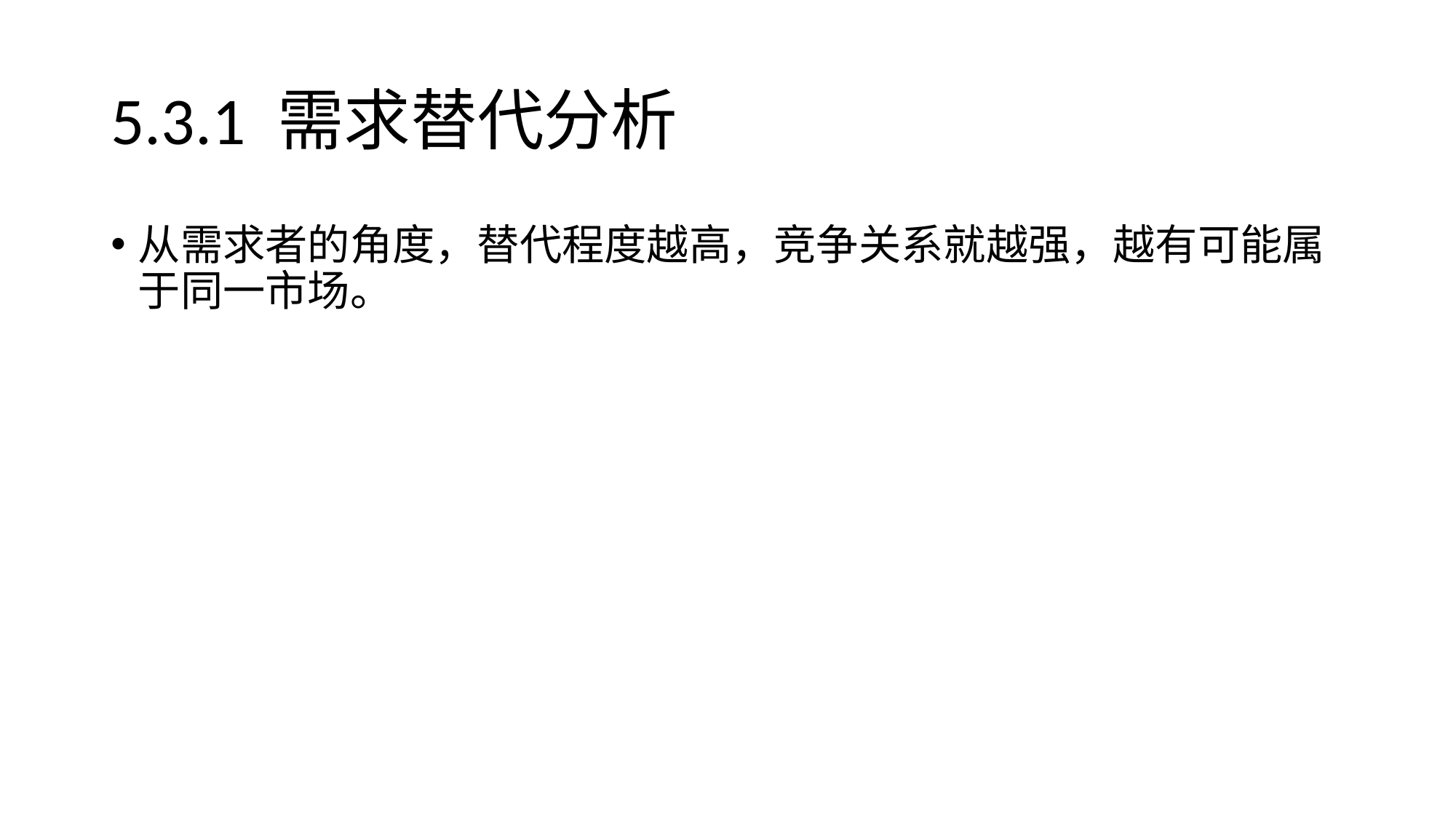

# 5.3.1 需求替代分析
从需求者的角度，替代程度越高，竞争关系就越强，越有可能属于同一市场。